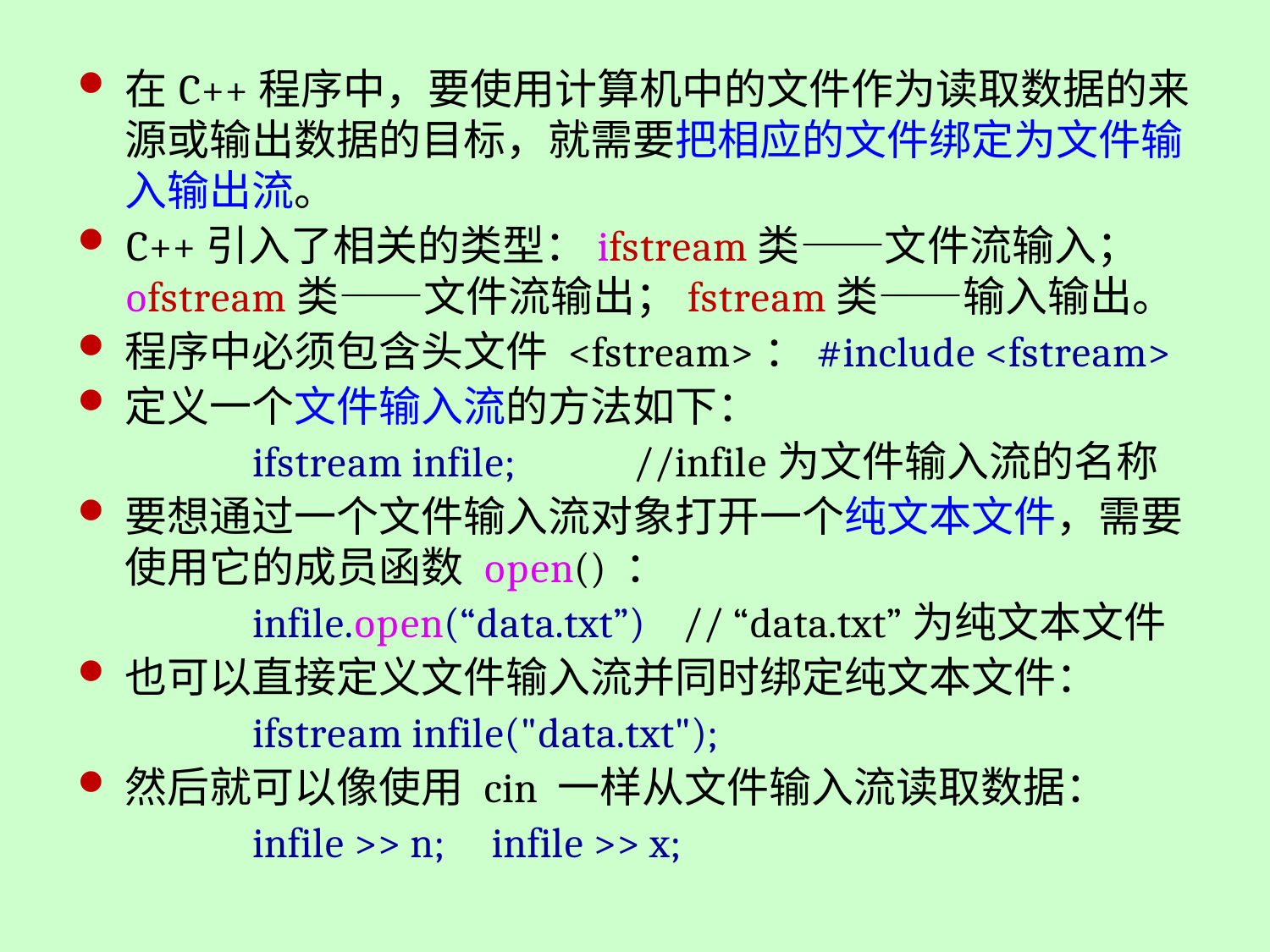

在C++程序中，要使用计算机中的文件作为读取数据的来源或输出数据的目标，就需要把相应的文件绑定为文件输入输出流。
C++引入了相关的类型：ifstream类——文件流输入；ofstream类——文件流输出；fstream类——输入输出。
程序中必须包含头文件 <fstream>：#include <fstream>
定义一个文件输入流的方法如下：
		ifstream infile;	//infile为文件输入流的名称
要想通过一个文件输入流对象打开一个纯文本文件，需要使用它的成员函数 open() ：
		infile.open(“data.txt”)    // “data.txt”为纯文本文件
也可以直接定义文件输入流并同时绑定纯文本文件：
		ifstream infile("data.txt");
然后就可以像使用 cin 一样从文件输入流读取数据：
		infile >> n;     infile >> x;
76